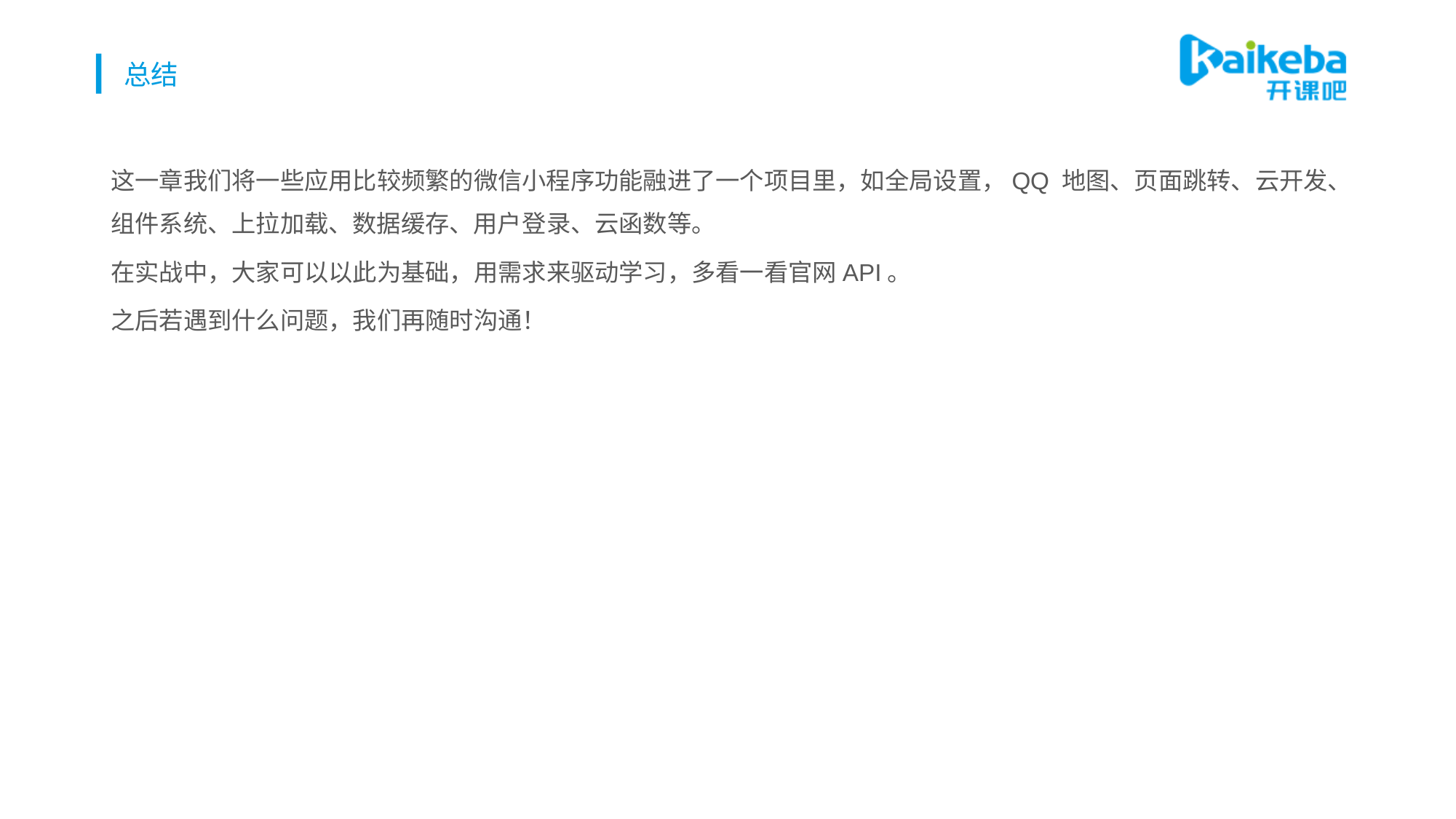

# 总结
这一章我们将一些应用比较频繁的微信小程序功能融进了一个项目里，如全局设置，QQ 地图、页面跳转、云开发、组件系统、上拉加载、数据缓存、用户登录、云函数等。
在实战中，大家可以以此为基础，用需求来驱动学习，多看一看官网API。
之后若遇到什么问题，我们再随时沟通！